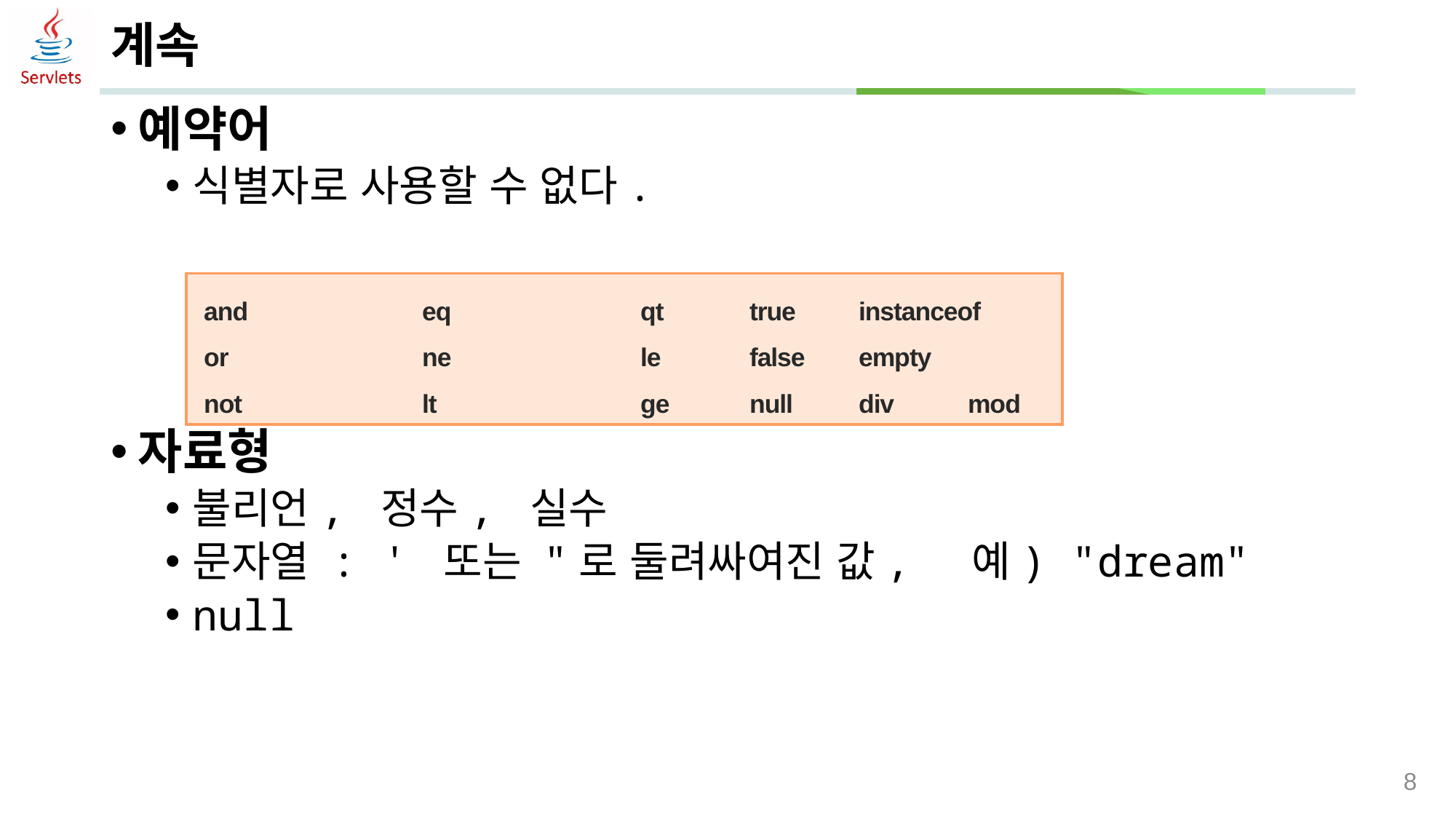

# 계속
예약어
식별자로 사용할 수 없다.

자료형
불리언, 정수, 실수
문자열 : ' 또는 "로 둘려싸여진 값,  예) "dream"
null
| and eq qt true instanceof or ne le false empty not lt ge null div mod |
| --- |
8